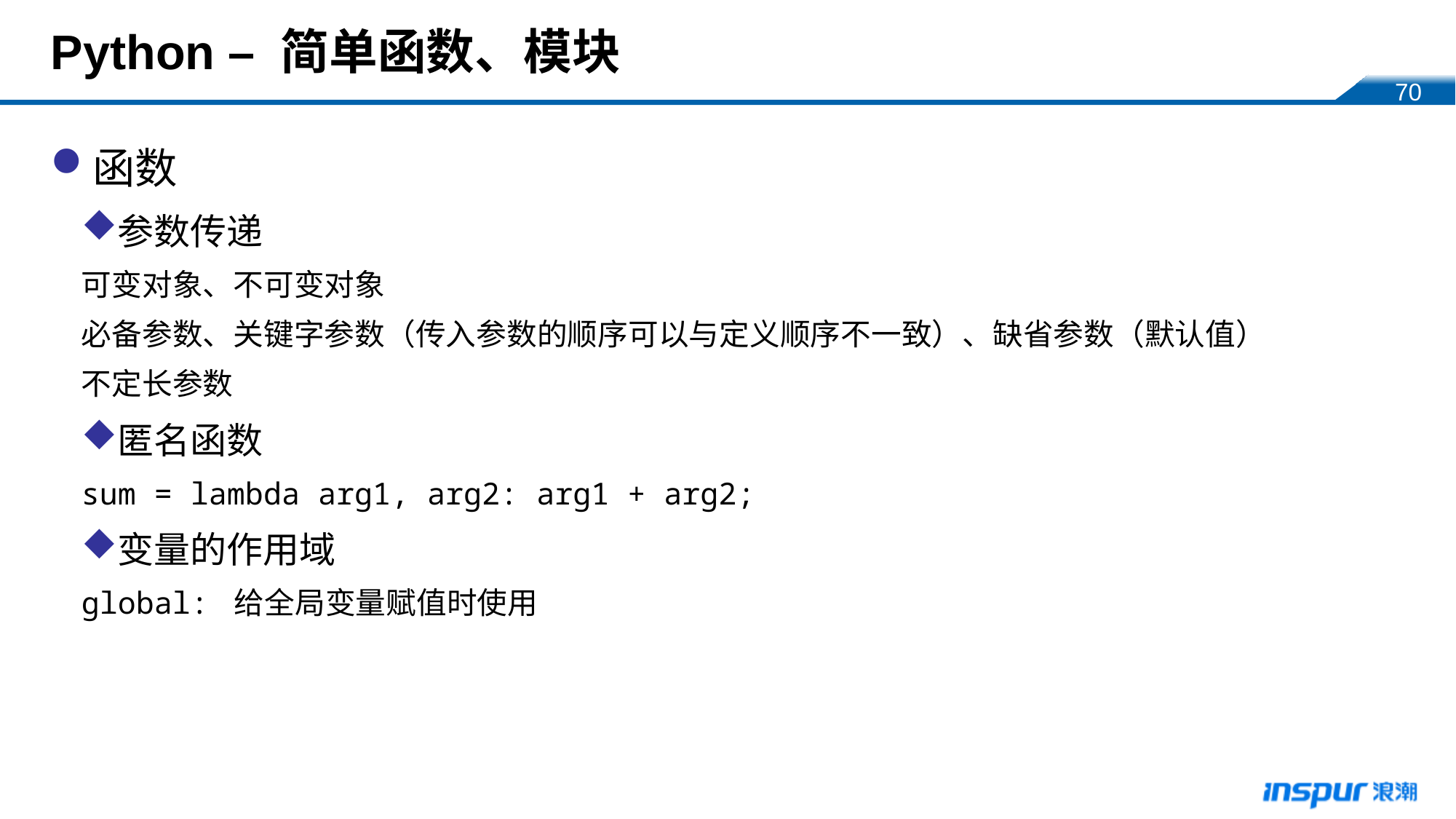

# Python – 简单函数、模块
函数
参数传递
可变对象、不可变对象
必备参数、关键字参数（传入参数的顺序可以与定义顺序不一致）、缺省参数（默认值）
不定长参数
匿名函数
sum = lambda arg1, arg2: arg1 + arg2;
变量的作用域
global: 给全局变量赋值时使用